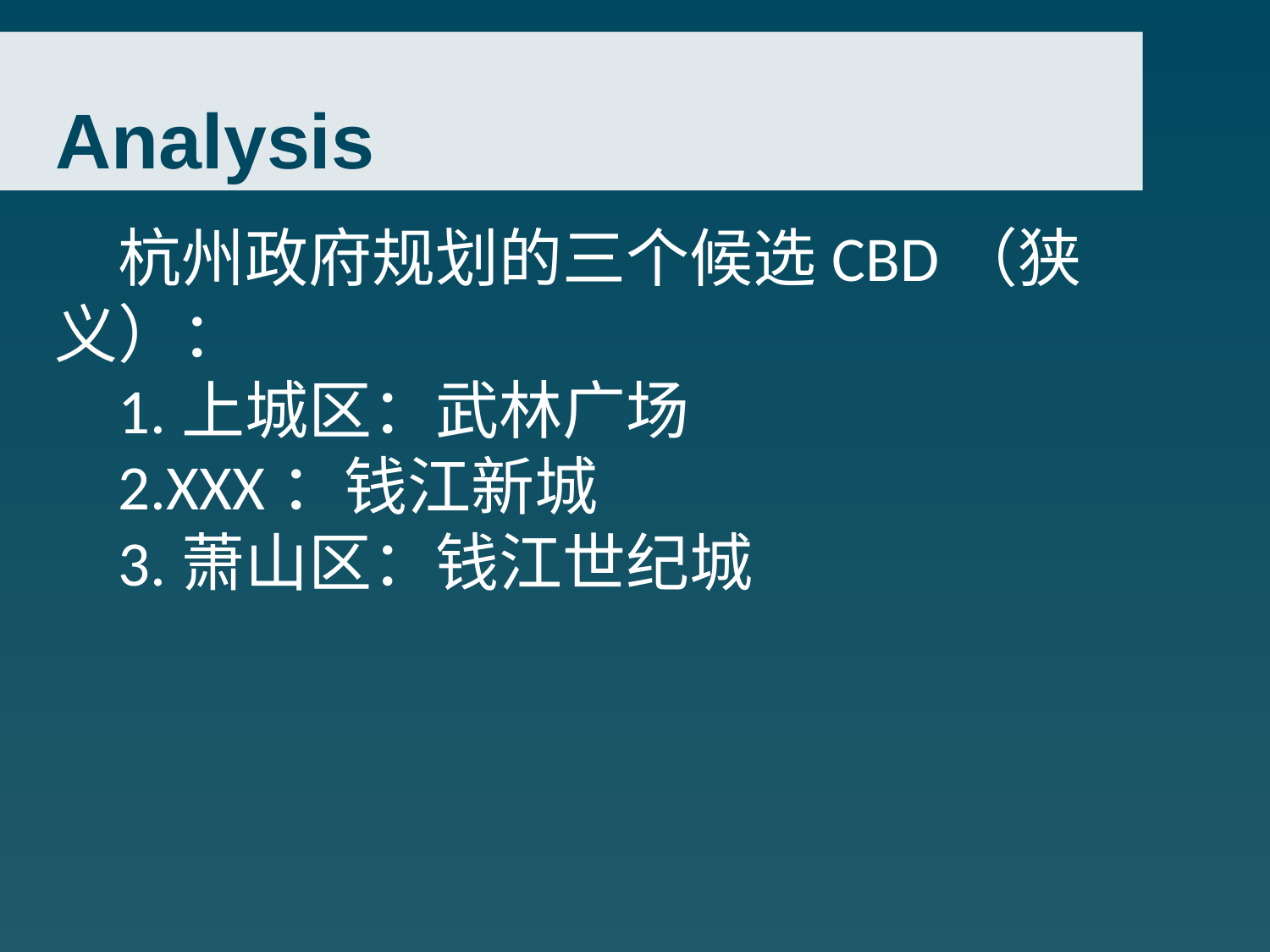

# Analysis
杭州政府规划的三个候选CBD（狭义）：
1.上城区：武林广场
2.XXX：钱江新城
3.萧山区：钱江世纪城